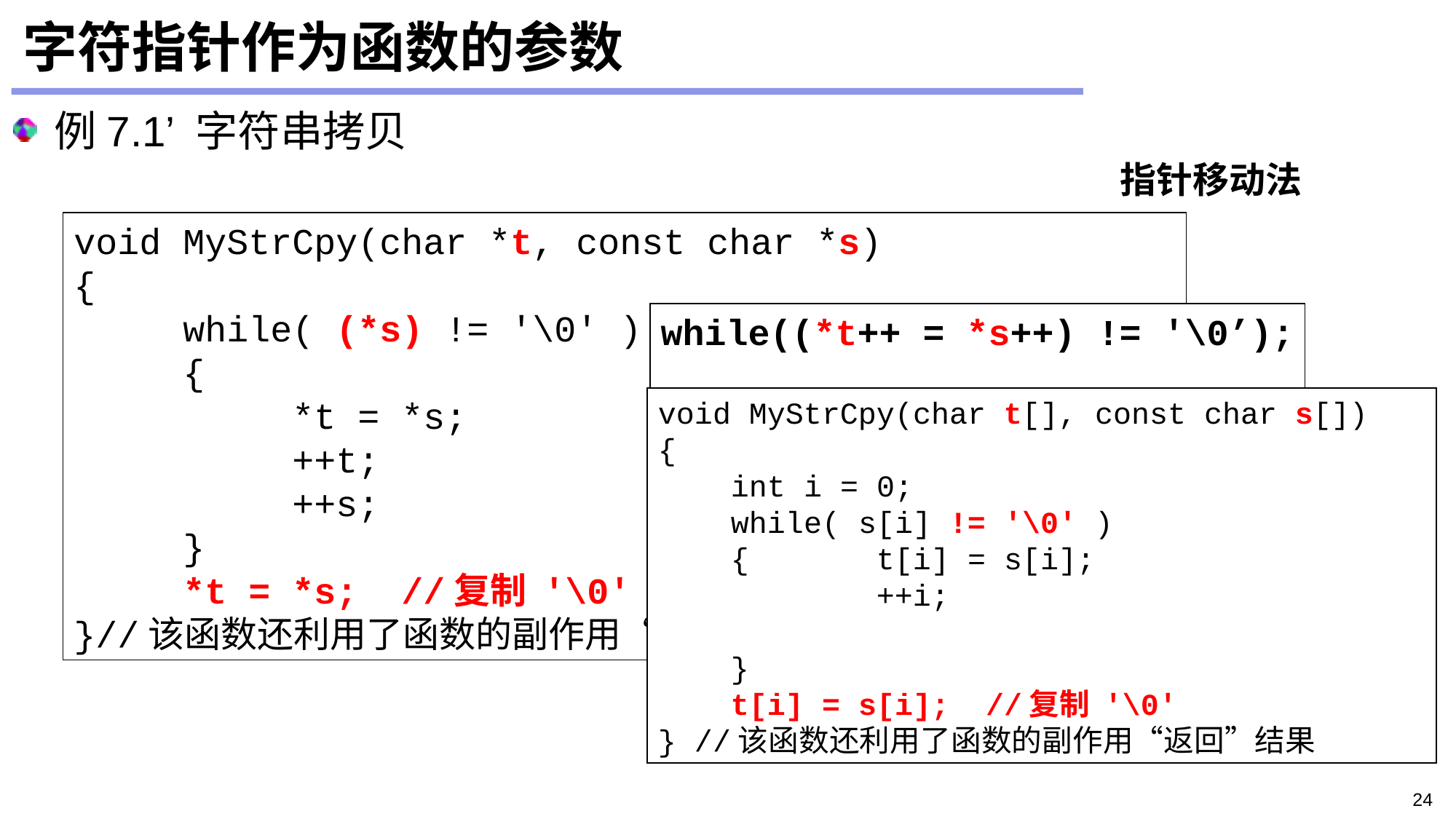

# 字符指针作为函数的参数
例7.1’ 字符串拷贝

指针移动法
void MyStrCpy(char *t, const char *s)
{
	while( (*s) != '\0' )
	{
		*t = *s;
		++t;
		++s;
    	}
    	*t = *s;  //复制 '\0'
}//该函数还利用了函数的副作用“返回”结果
while((*t++ = *s++) != '\0’);

void MyStrCpy(char t[], const char s[])
{
    int i = 0;
    while( s[i] != '\0' )
    {		t[i] = s[i];
		++i;
    }
    t[i] = s[i];  //复制 '\0'
} //该函数还利用了函数的副作用“返回”结果
24